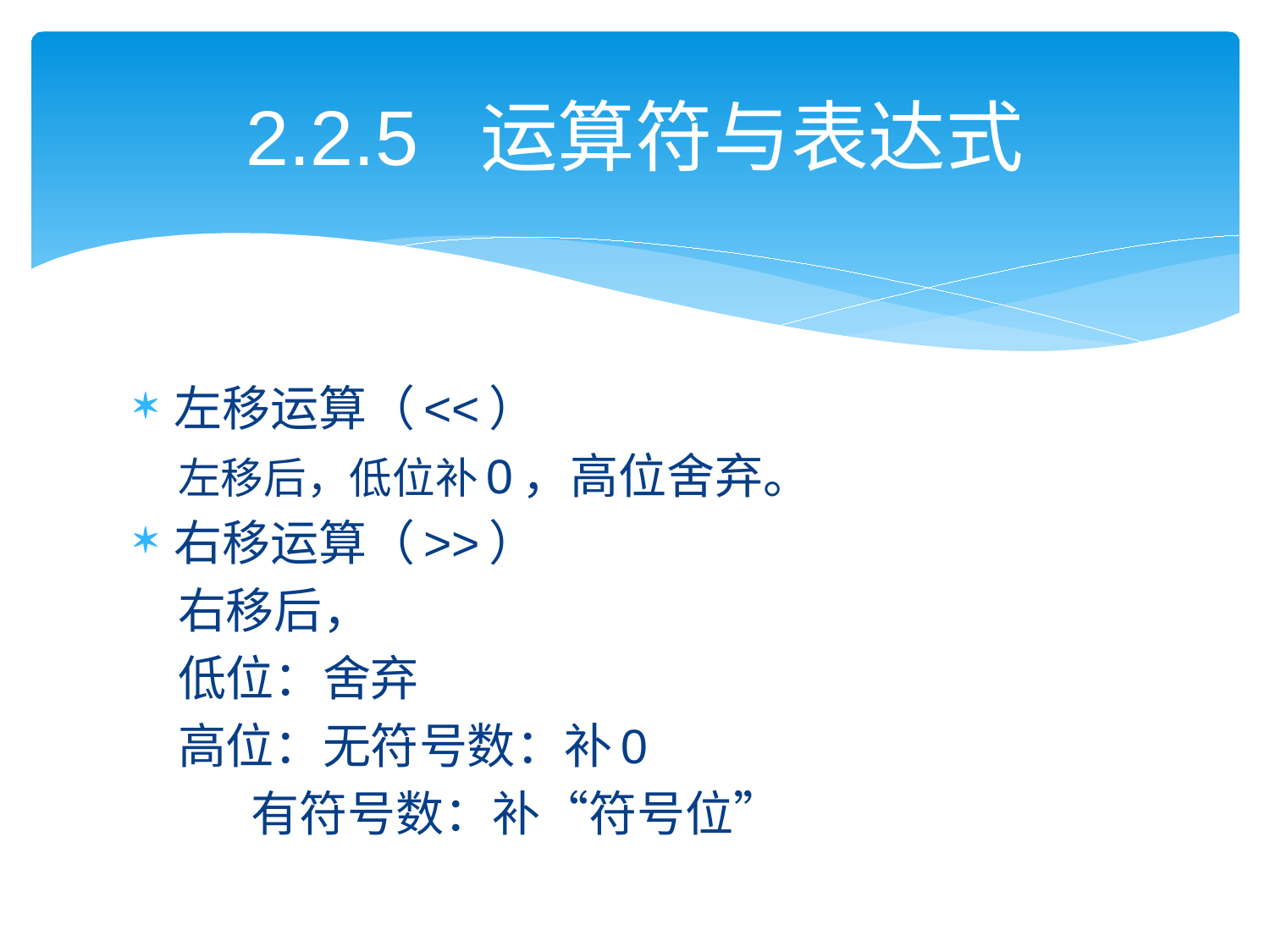

# 2.2.5  运算符与表达式
左移运算（<<）
左移后，低位补0，高位舍弃。
右移运算（>>）
右移后，
低位：舍弃
高位：无符号数：补0
      有符号数：补“符号位”